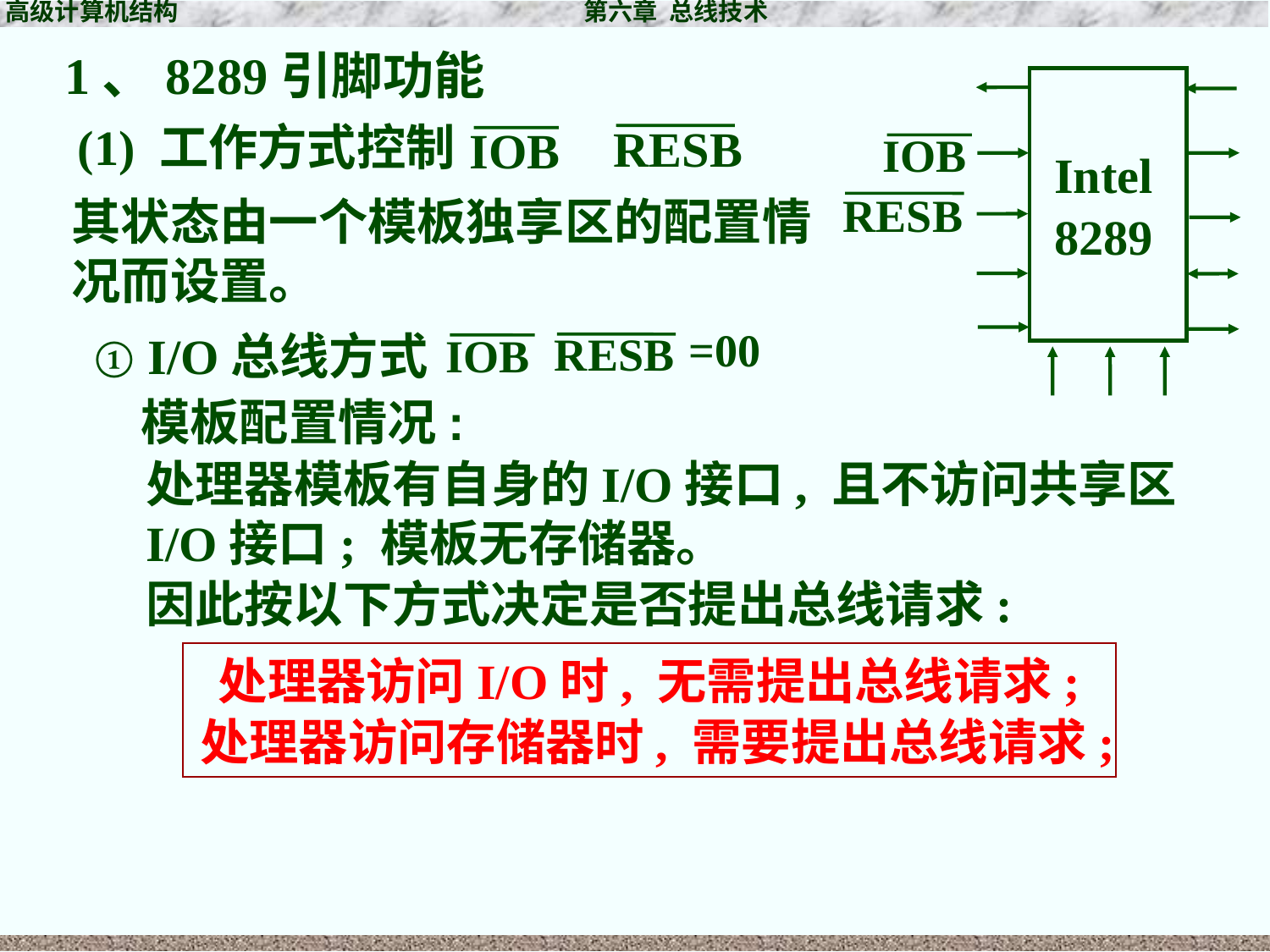

高级计算机结构                                                                       第六章  总线技术

1、8289引脚功能

 Intel
 8289

(1) 工作方式控制
RESB
IOB

IOB

RESB

其状态由一个模板独享区的配置情况而设置。
=00
RESB
IOB

① I/O总线方式
模板配置情况:
处理器模板有自身的I/O接口, 且不访问共享区I/O接口; 模板无存储器。
因此按以下方式决定是否提出总线请求:
处理器访问I/O时, 无需提出总线请求;
处理器访问存储器时, 需要提出总线请求;